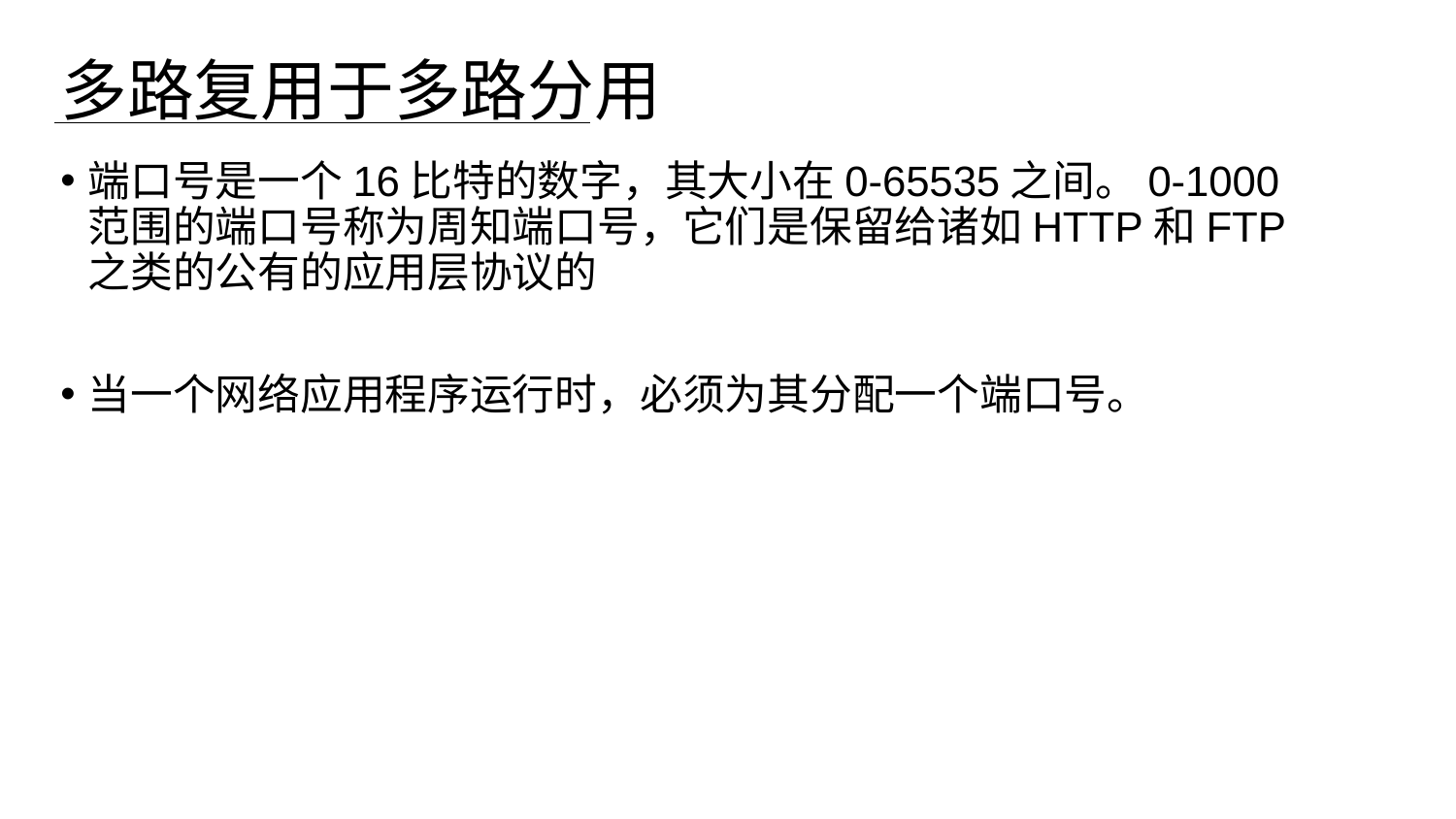

# 多路复用于多路分用
端口号是一个16比特的数字，其大小在0-65535之间。0-1000范围的端口号称为周知端口号，它们是保留给诸如HTTP和FTP之类的公有的应用层协议的

当一个网络应用程序运行时，必须为其分配一个端口号。